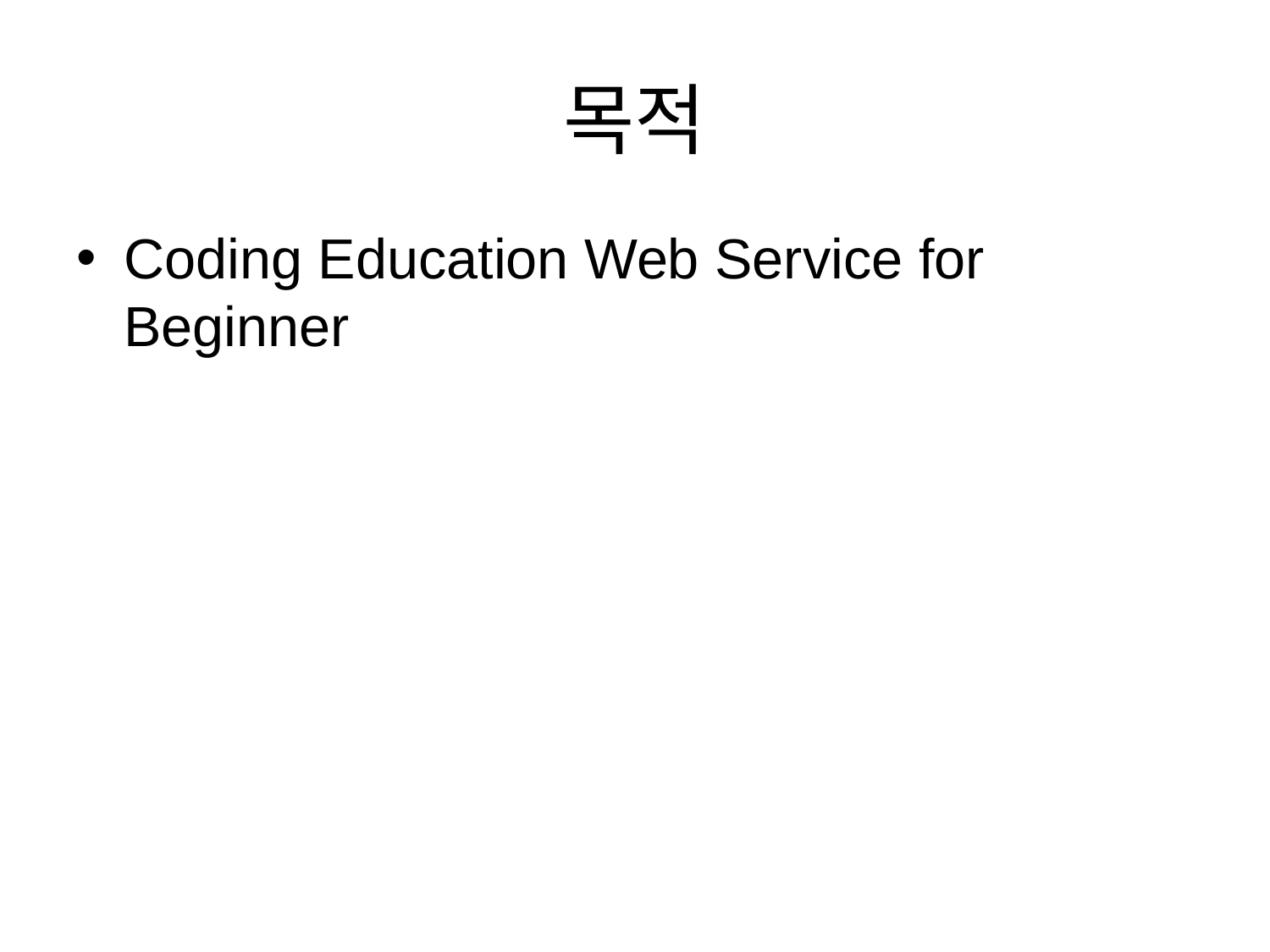

# 목적
Coding Education Web Service for Beginner